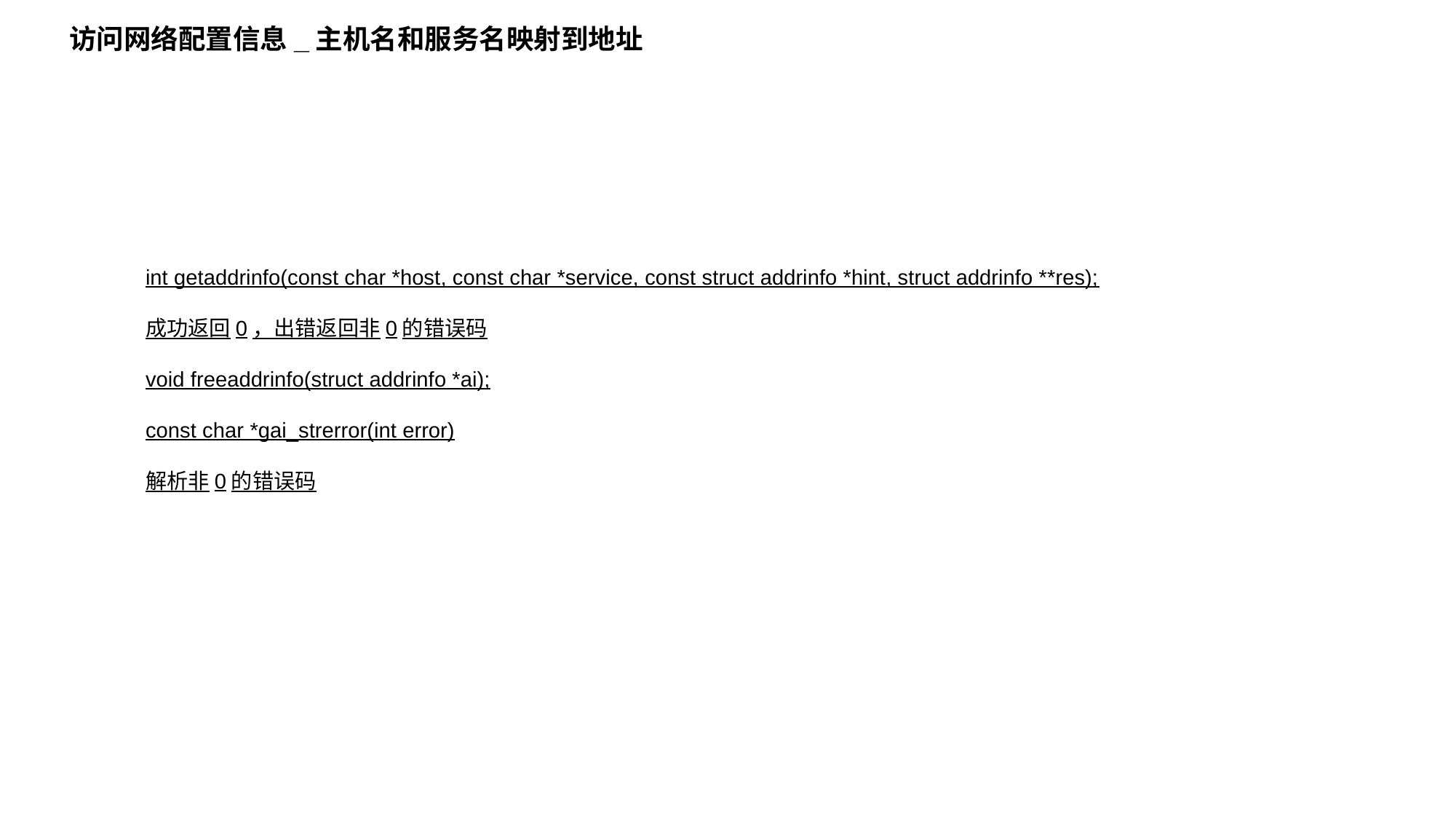

访问网络配置信息_主机名和服务名映射到地址
int getaddrinfo(const char *host, const char *service, const struct addrinfo *hint, struct addrinfo **res);

成功返回0，出错返回非0的错误码

void freeaddrinfo(struct addrinfo *ai);

const char *gai_strerror(int error)

解析非0的错误码